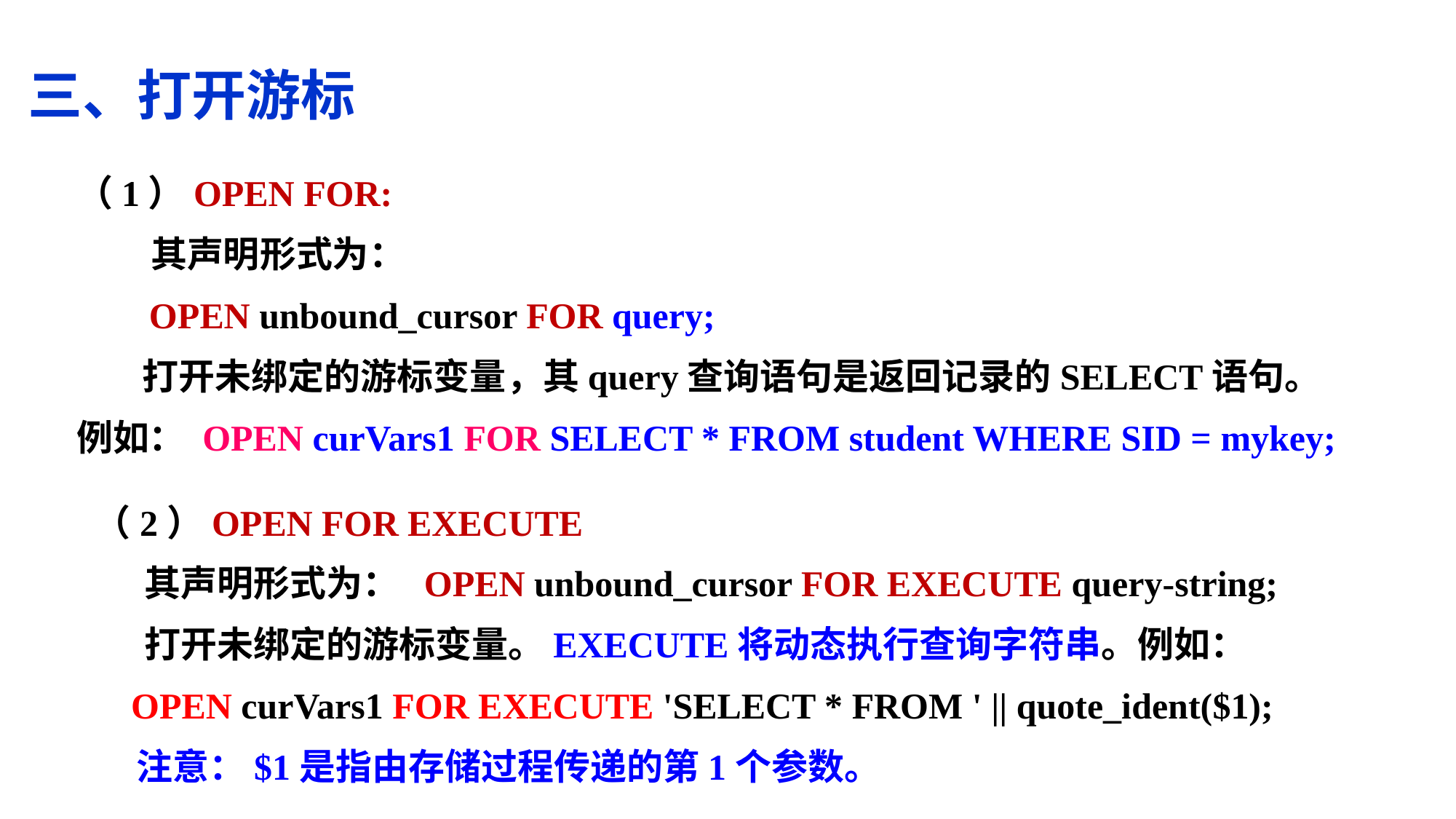

三、打开游标
（1）OPEN FOR:
        其声明形式为：
        OPEN unbound_cursor FOR query;
       打开未绑定的游标变量，其query查询语句是返回记录的SELECT语句。
例如： OPEN curVars1 FOR SELECT * FROM student WHERE SID = mykey;
（2）OPEN FOR EXECUTE
     其声明形式为：  OPEN unbound_cursor FOR EXECUTE query-string;
     打开未绑定的游标变量。EXECUTE将动态执行查询字符串。例如：
    OPEN curVars1 FOR EXECUTE 'SELECT * FROM ' || quote_ident($1);
    注意：$1是指由存储过程传递的第1个参数。